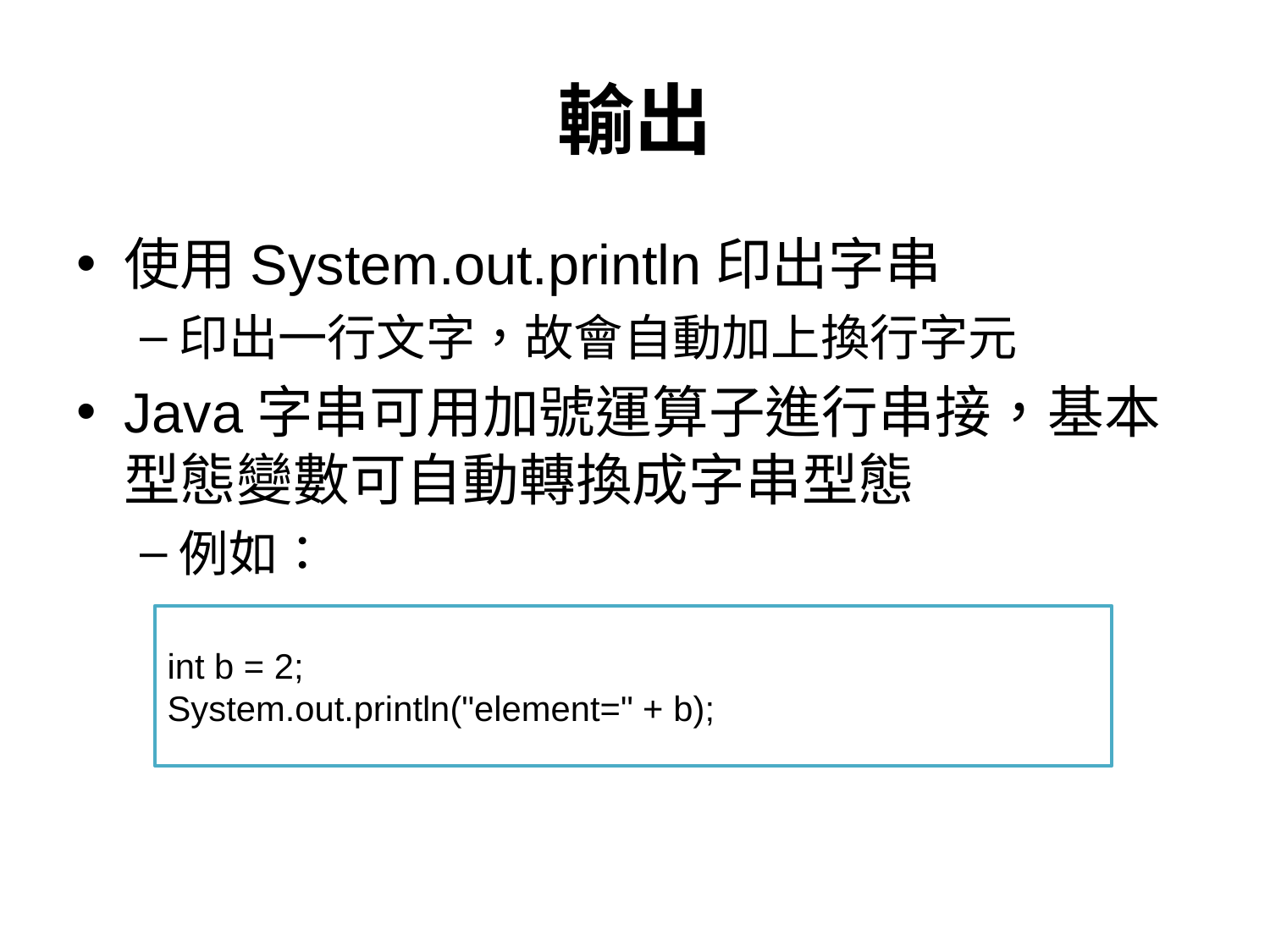

# 輸出
使用System.out.println印出字串
印出一行文字，故會自動加上換行字元
Java字串可用加號運算子進行串接，基本型態變數可自動轉換成字串型態
例如：

int b = 2;
System.out.println("element=" + b);